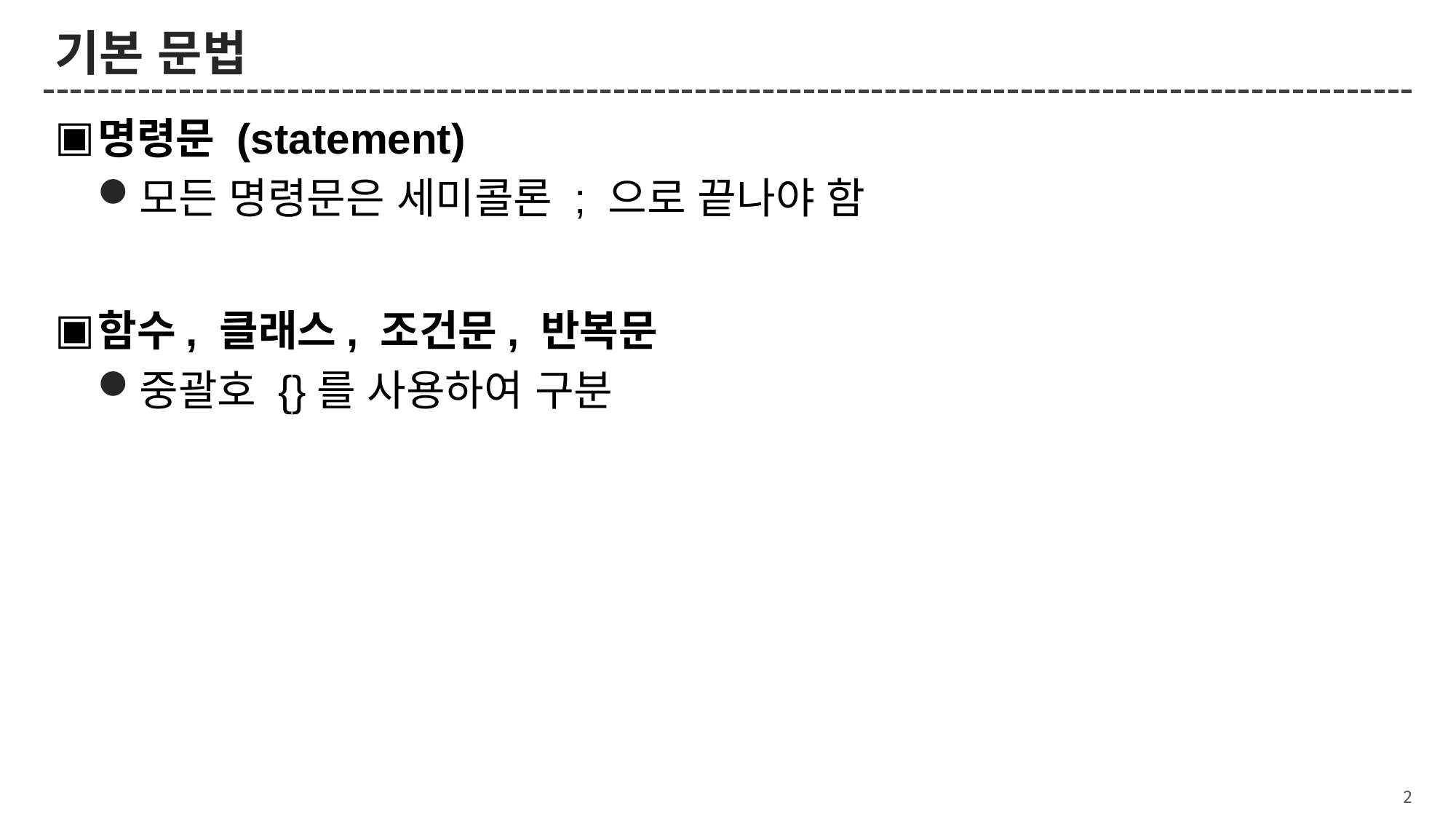

# 기본 문법
명령문 (statement)
모든 명령문은 세미콜론 ; 으로 끝나야 함

함수, 클래스, 조건문, 반복문
중괄호 {}를 사용하여 구분